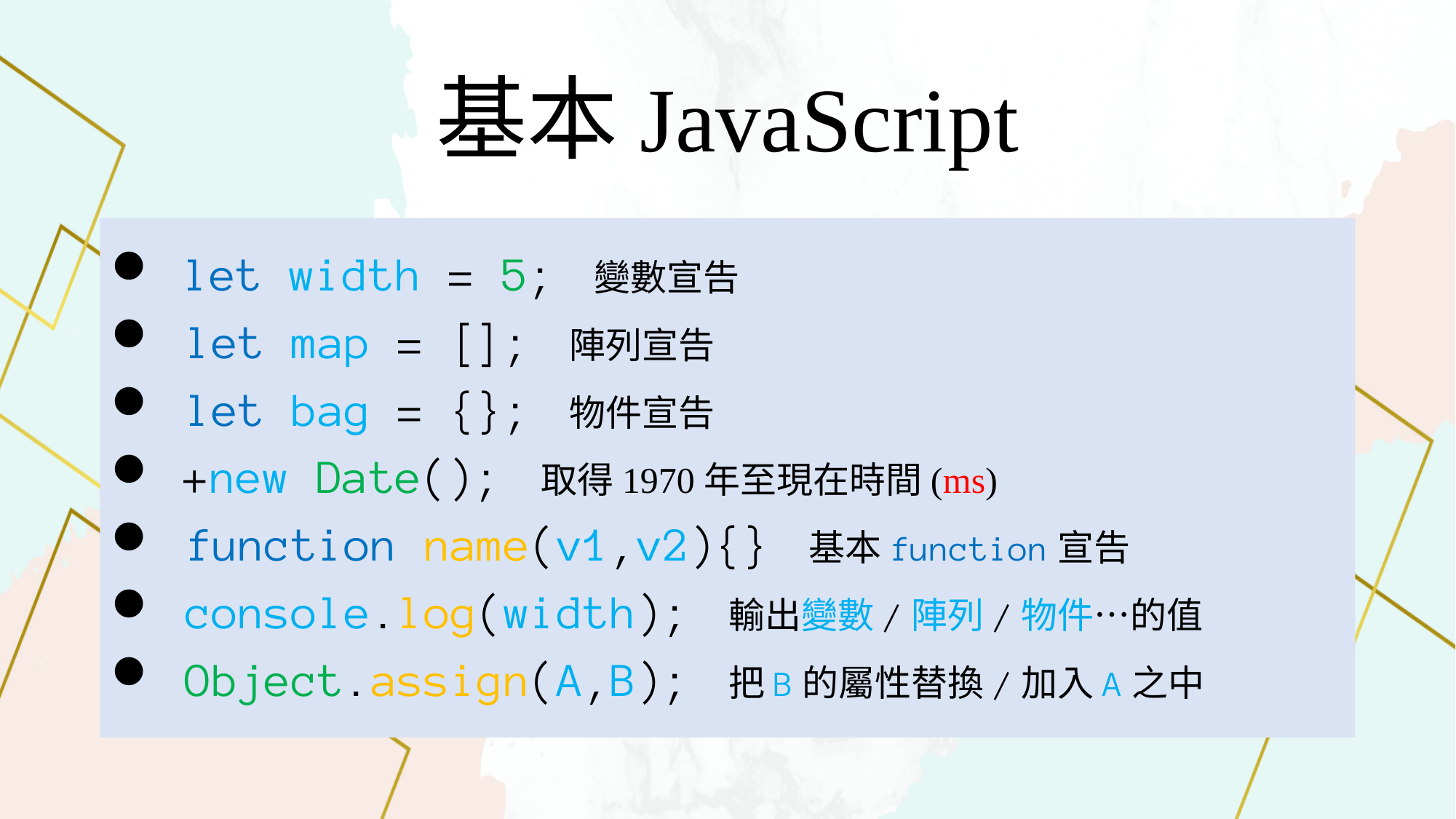

# 基本JavaScript
  let width = 5; 變數宣告
 let map = []; 陣列宣告
 let bag = {}; 物件宣告
  +new Date(); 取得1970年至現在時間(ms)
 function name(v1,v2){} 基本function宣告
 console.log(width); 輸出變數/陣列/物件…的值
 Object.assign(A,B); 把B的屬性替換/加入A之中